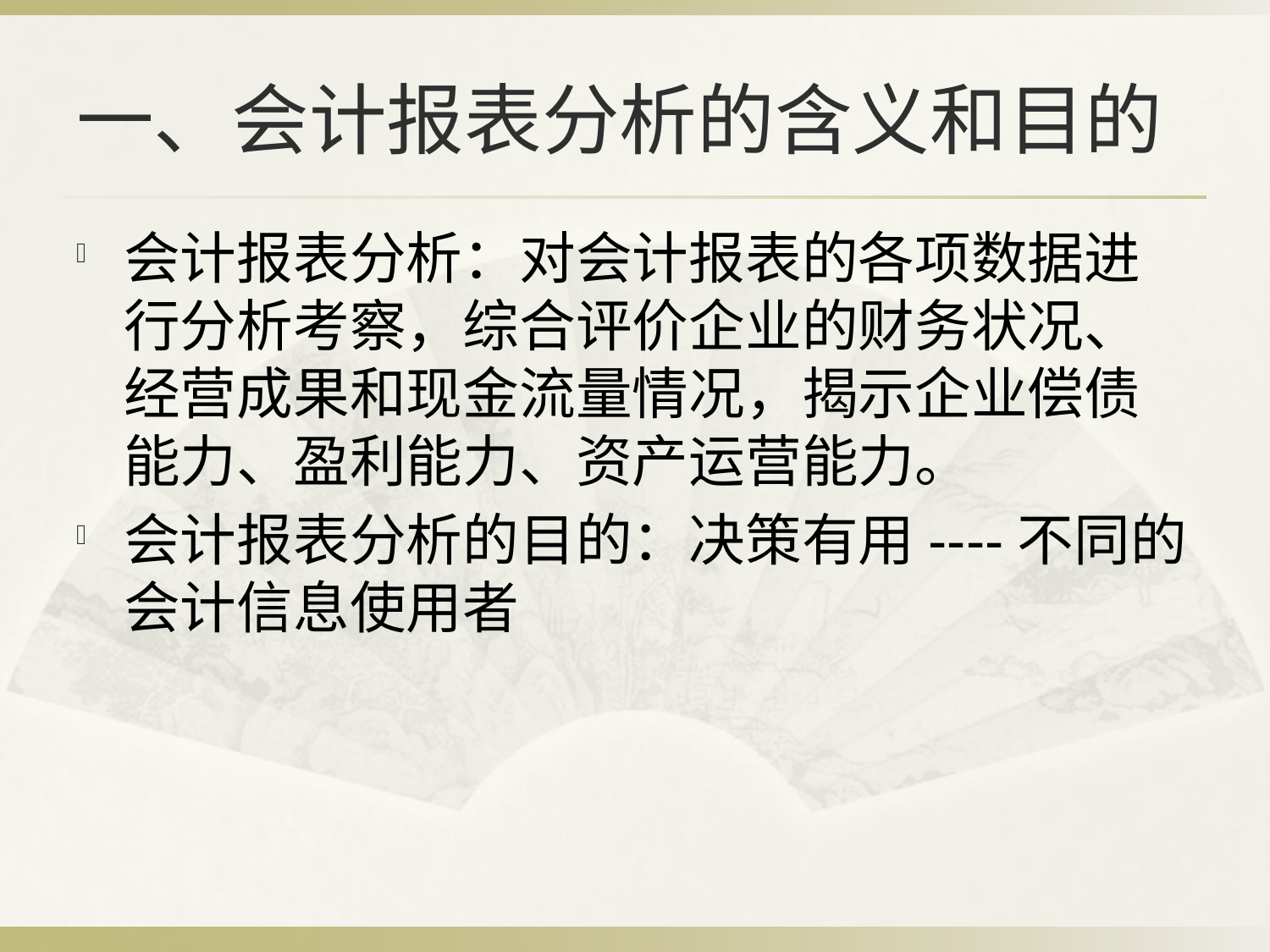

# 一、会计报表分析的含义和目的
会计报表分析：对会计报表的各项数据进行分析考察，综合评价企业的财务状况、经营成果和现金流量情况，揭示企业偿债能力、盈利能力、资产运营能力。
会计报表分析的目的：决策有用----不同的会计信息使用者